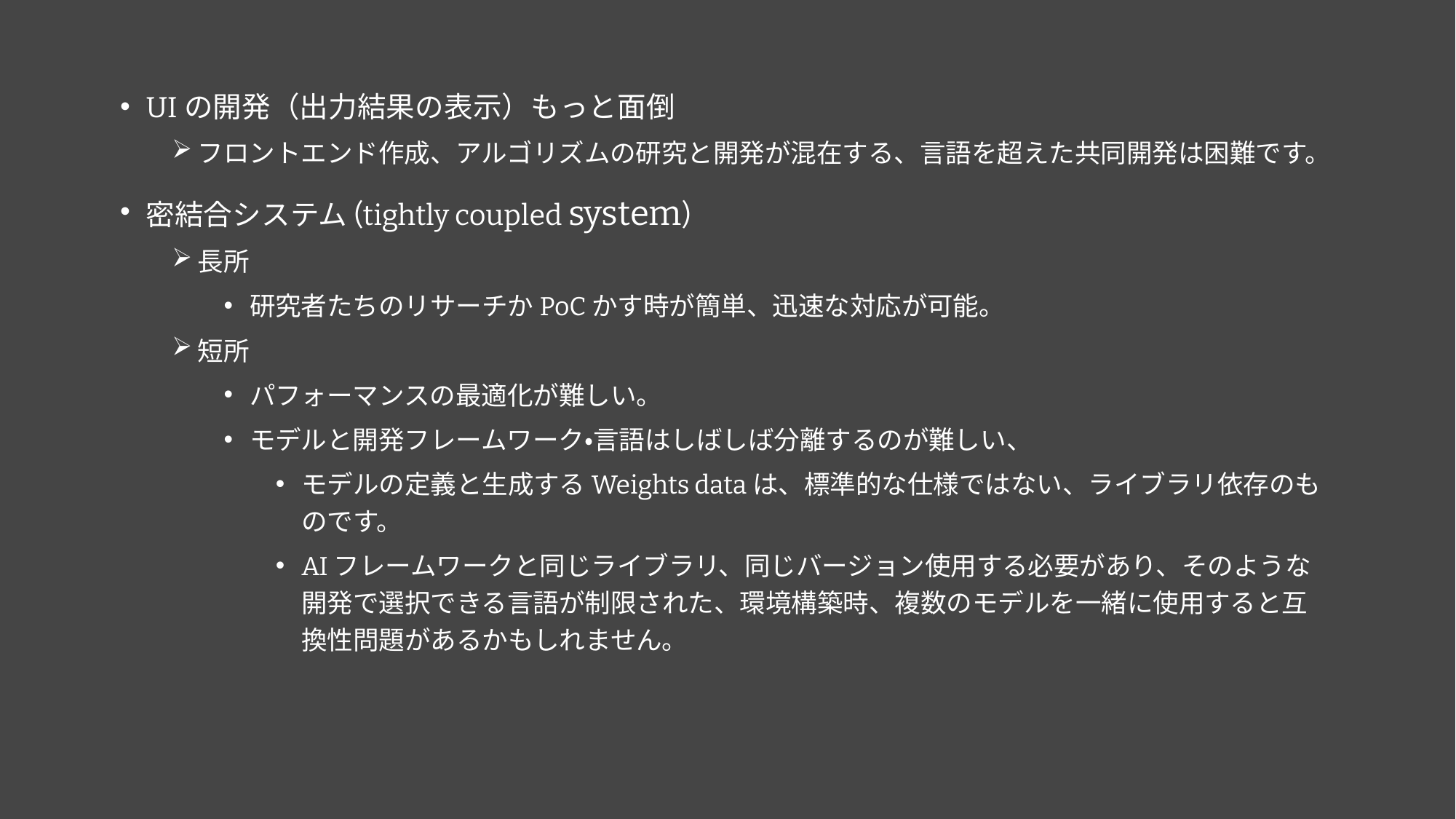

UIの開発（出力結果の表示）もっと面倒
フロントエンド作成、アルゴリズムの研究と開発が混在する、言語を超えた共同開発は困難です。
密結合システム(tightly coupled system)
長所
研究者たちのリサーチかPoCかす時が簡単、迅速な対応が可能。
短所
パフォーマンスの最適化が難しい。
モデルと開発フレームワーク・言語はしばしば分離するのが難しい、
モデルの定義と生成するWeights dataは、標準的な仕様ではない、ライブラリ依存のものです。
AIフレームワークと同じライブラリ、同じバージョン使用する必要があり、そのような開発で選択できる言語が制限された、環境構築時、複数のモデルを一緒に使用すると互換性問題があるかもしれません。